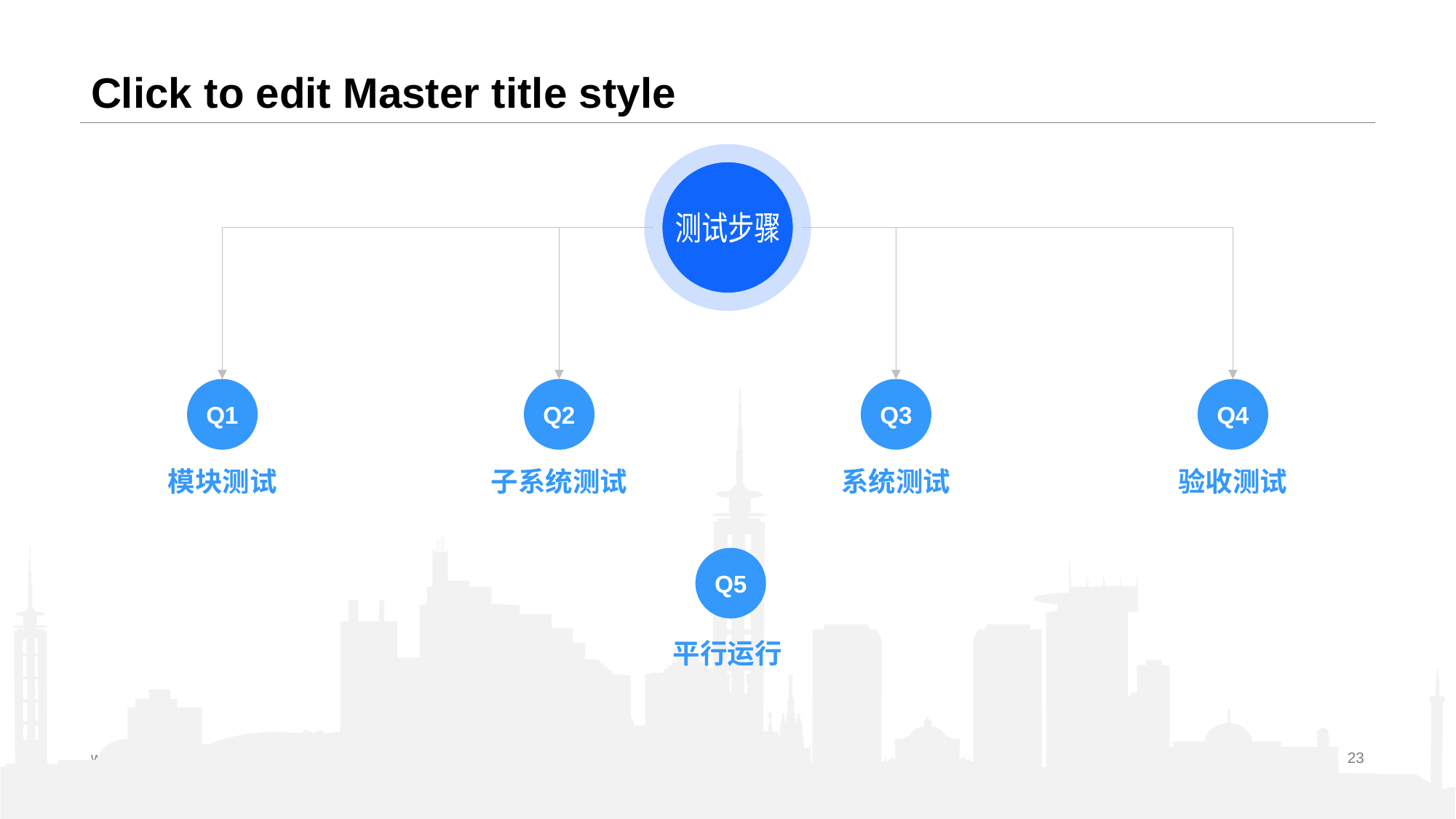

# Click to edit Master title style

测试步骤
Q1
Q2
Q3
Q4

模块测试
子系统测试
系统测试
验收测试
Q5
平行运行
www.islide.cc
23